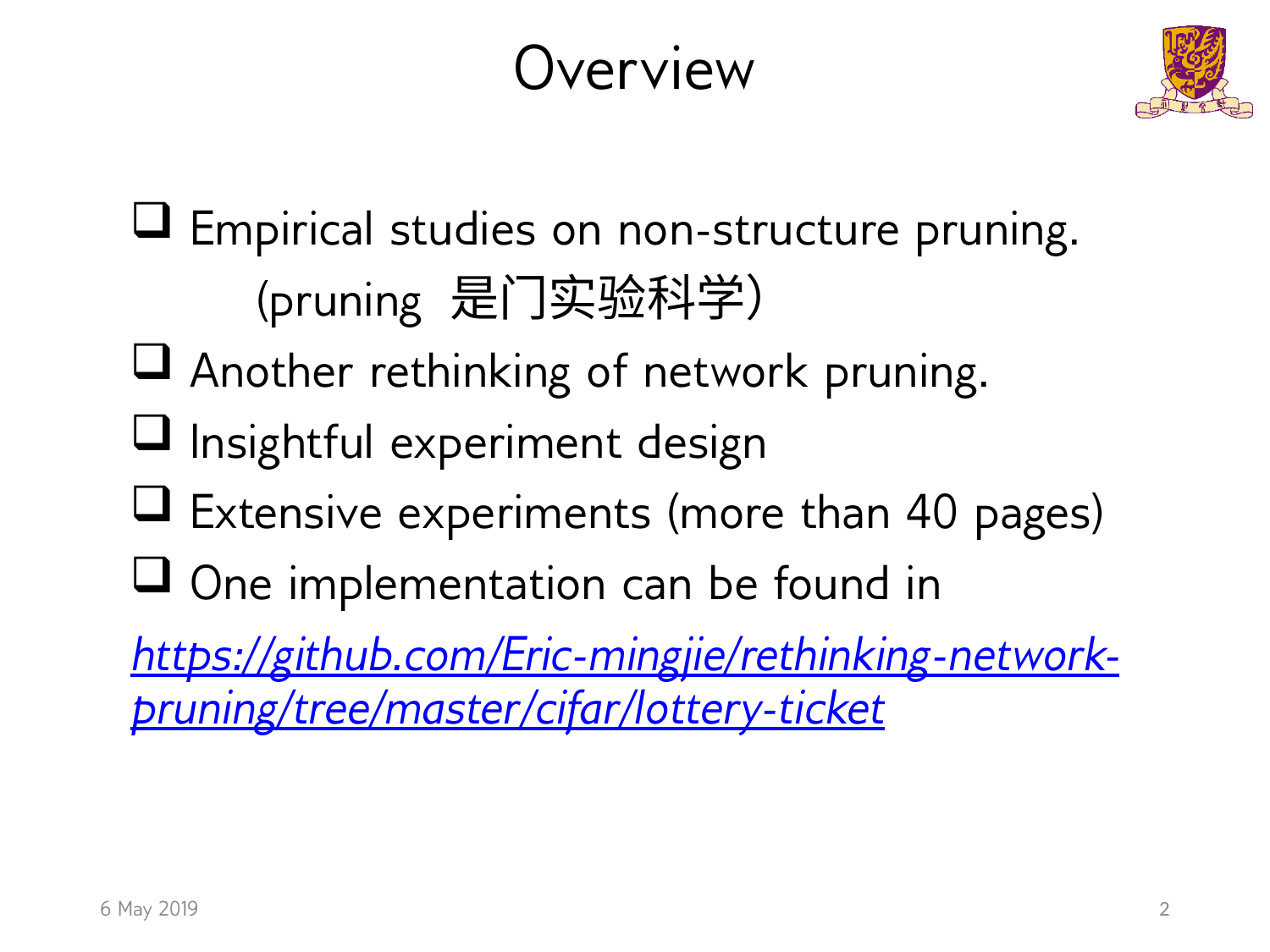

# Overview
Empirical studies on non-structure pruning.
	(pruning 是门实验科学）
Another rethinking of network pruning.
Insightful experiment design
Extensive experiments (more than 40 pages)
One implementation can be found in
https://github.com/Eric-mingjie/rethinking-network-pruning/tree/master/cifar/lottery-ticket

6 May 2019
2